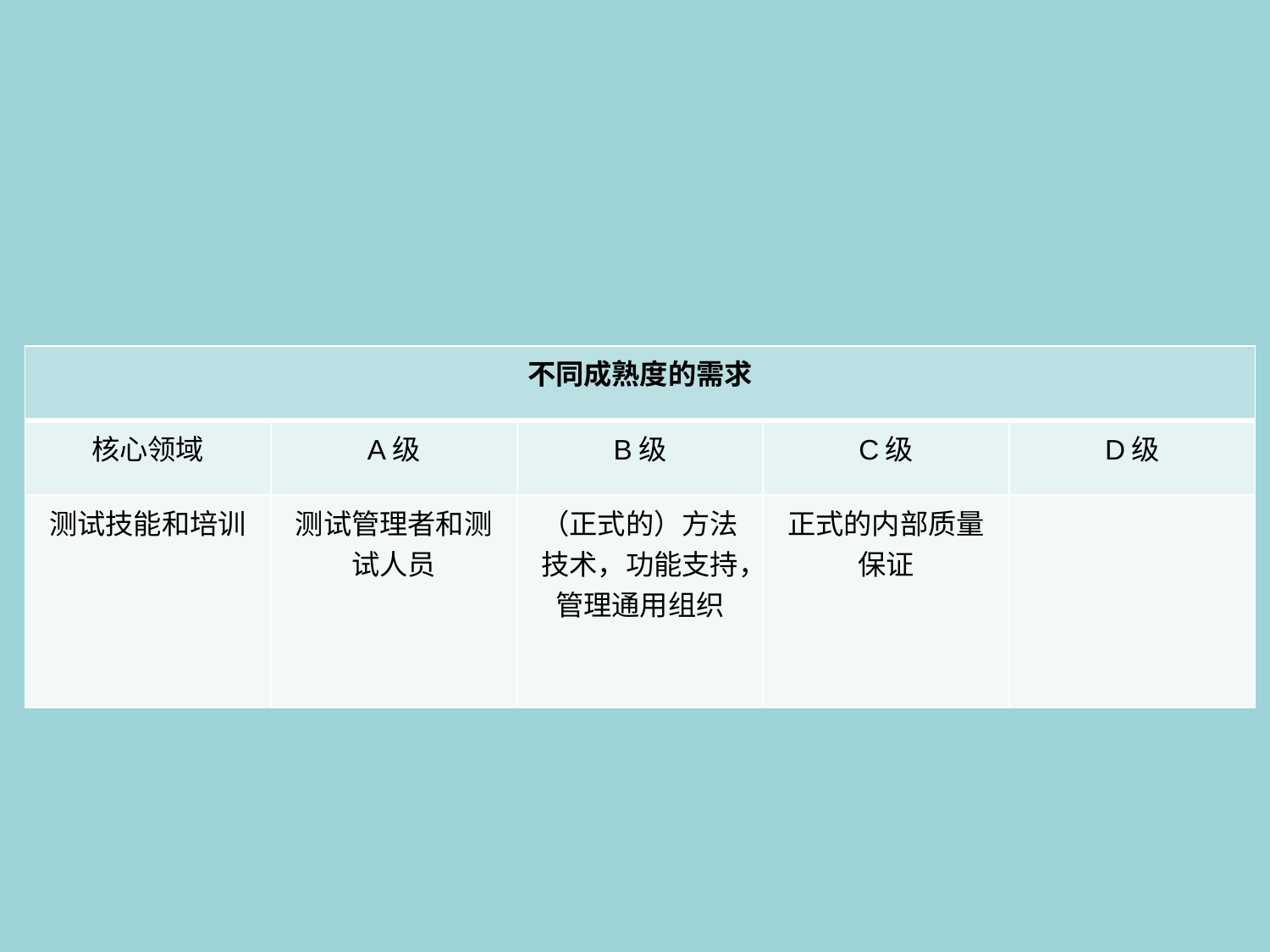

| 不同成熟度的需求 |  |  |  |  |
| --- | --- | --- | --- | --- |
| 核心领域 | A级 | B级 | C级 | D级 |
| 测试技能和培训 | 测试管理者和测试人员 | （正式的）方法技术，功能支持，管理通用组织 | 正式的内部质量保证 |  |